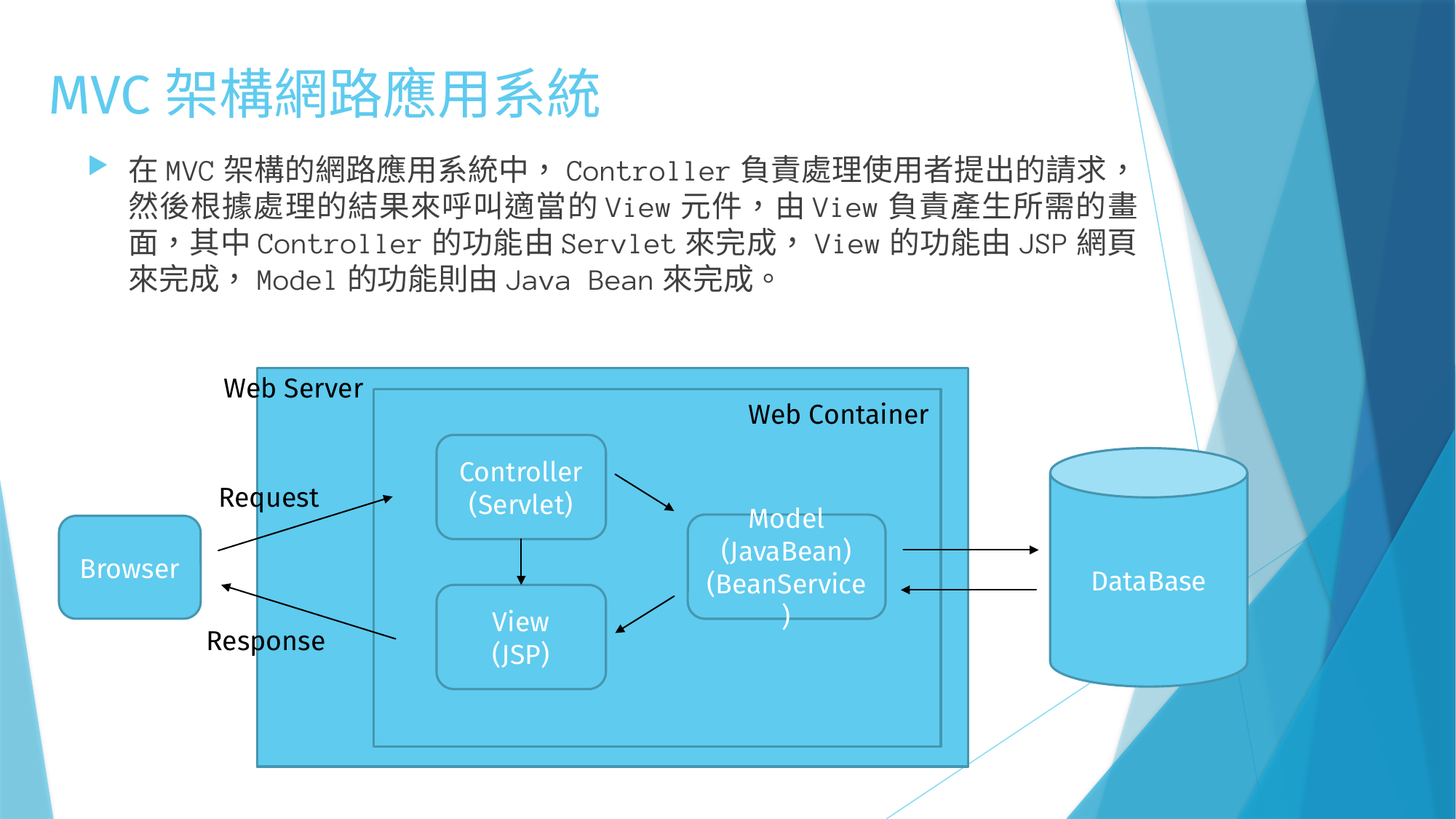

# MVC架構網路應用系統
在MVC架構的網路應用系統中，Controller負責處理使用者提出的請求，然後根據處理的結果來呼叫適當的View元件，由View負責產生所需的畫面，其中Controller的功能由Servlet來完成，View的功能由JSP網頁來完成，Model的功能則由Java Bean來完成。

Web Server

Web Container
Controller
(Servlet)
DataBase
Request
Model
(JavaBean)
(BeanService)
Browser
View
(JSP)
Response